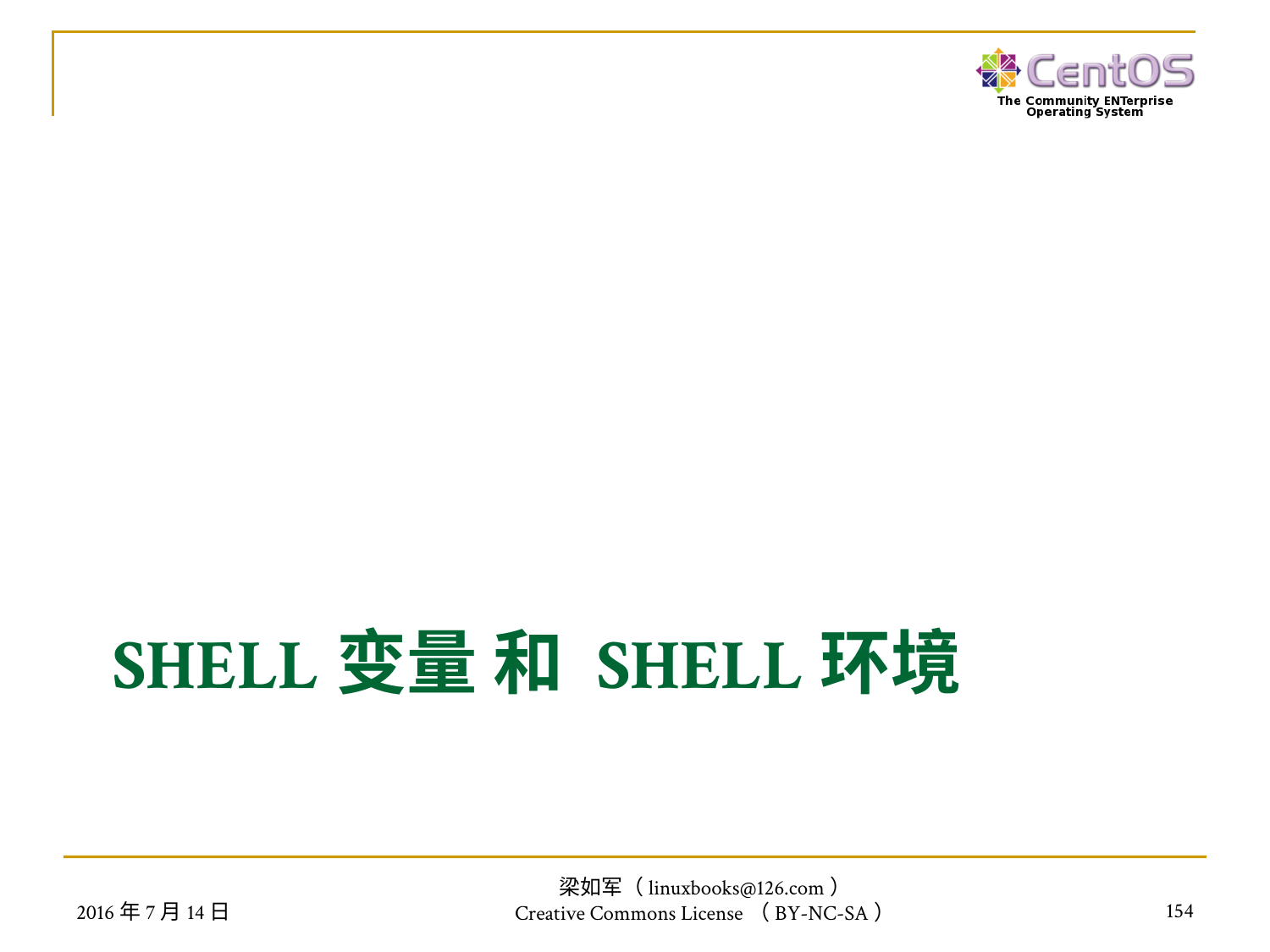

# Shell变量 和 Shell环境
2016年7月14日
154
梁如军（linuxbooks@126.com）
Creative Commons License（BY-NC-SA）